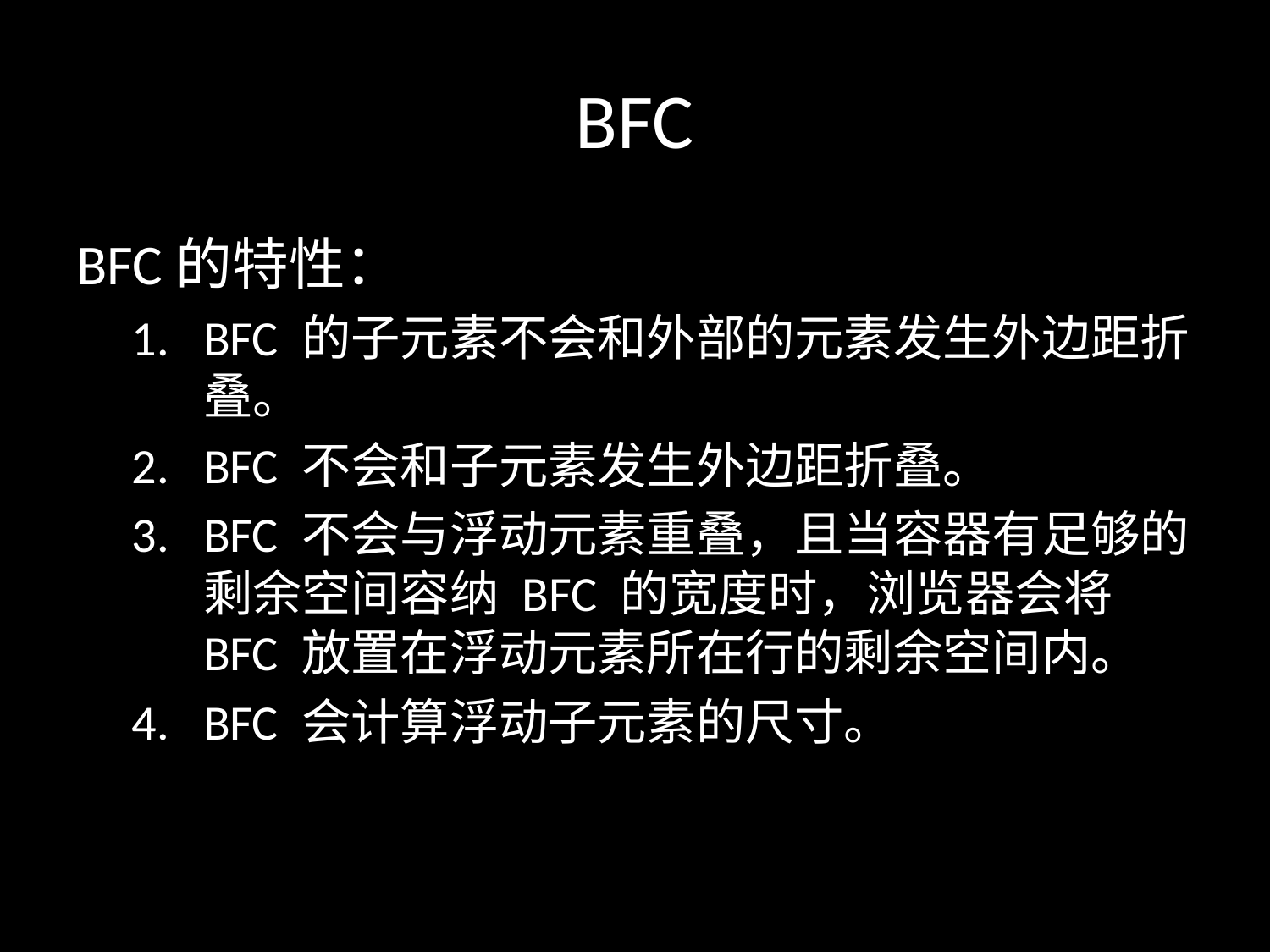

# BFC
BFC的特性：
BFC 的子元素不会和外部的元素发生外边距折叠。
BFC 不会和子元素发生外边距折叠。
BFC 不会与浮动元素重叠，且当容器有足够的剩余空间容纳 BFC 的宽度时，浏览器会将 BFC 放置在浮动元素所在行的剩余空间内。
BFC 会计算浮动子元素的尺寸。